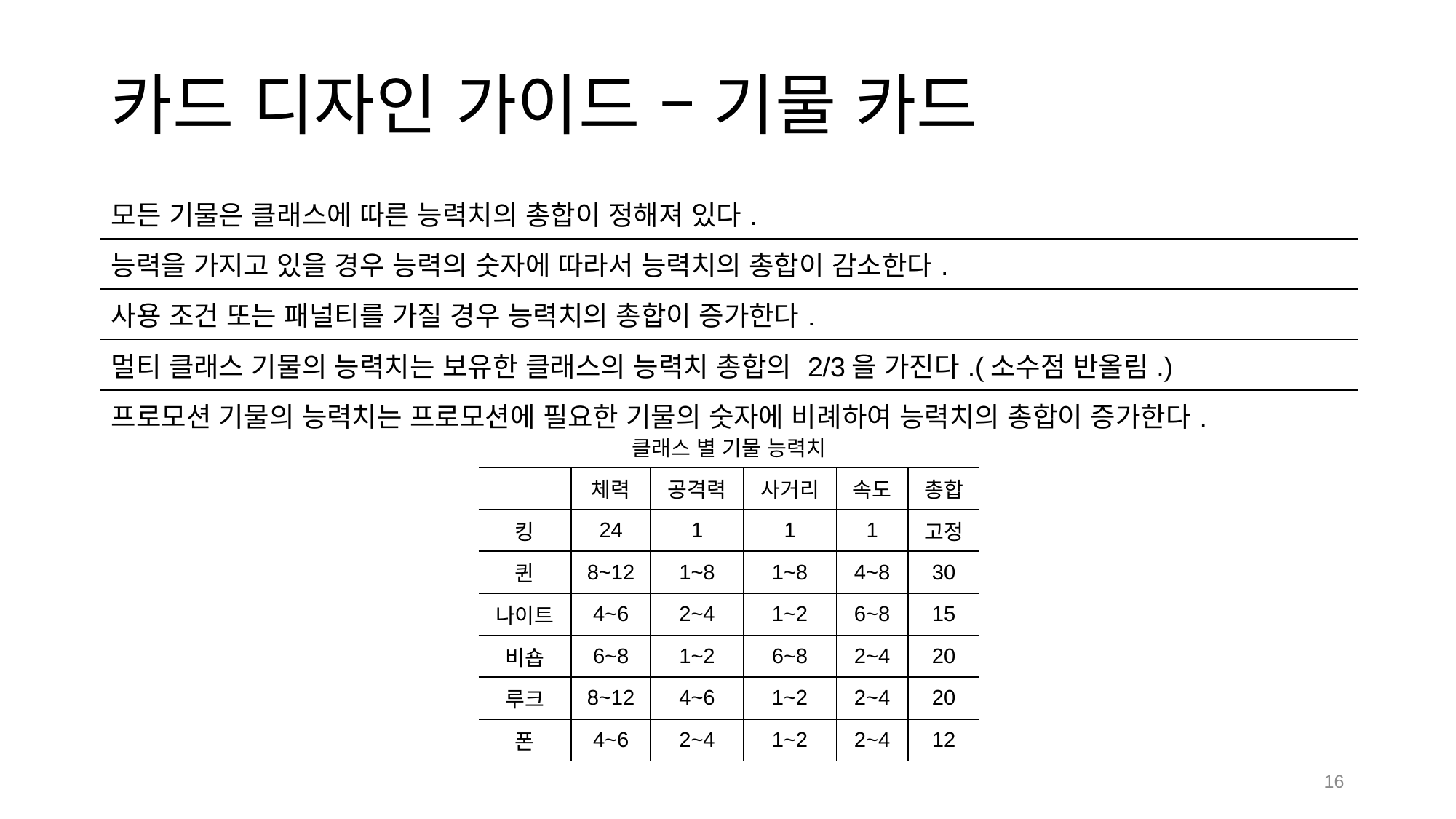

# 카드 디자인 가이드 – 기물 카드
| 모든 기물은 클래스에 따른 능력치의 총합이 정해져 있다. |
| --- |
| 능력을 가지고 있을 경우 능력의 숫자에 따라서 능력치의 총합이 감소한다. |
| 사용 조건 또는 패널티를 가질 경우 능력치의 총합이 증가한다. |
| 멀티 클래스 기물의 능력치는 보유한 클래스의 능력치 총합의 2/3을 가진다.(소수점 반올림.) |
| 프로모션 기물의 능력치는 프로모션에 필요한 기물의 숫자에 비례하여 능력치의 총합이 증가한다. |
| 클래스 별 기물 능력치 |  |  |  |  |  |
| --- | --- | --- | --- | --- | --- |
|  | 체력 | 공격력 | 사거리 | 속도 | 총합 |
| 킹 | 24 | 1 | 1 | 1 | 고정 |
| 퀸 | 8~12 | 1~8 | 1~8 | 4~8 | 30 |
| 나이트 | 4~6 | 2~4 | 1~2 | 6~8 | 15 |
| 비숍 | 6~8 | 1~2 | 6~8 | 2~4 | 20 |
| 루크 | 8~12 | 4~6 | 1~2 | 2~4 | 20 |
| 폰 | 4~6 | 2~4 | 1~2 | 2~4 | 12 |
16